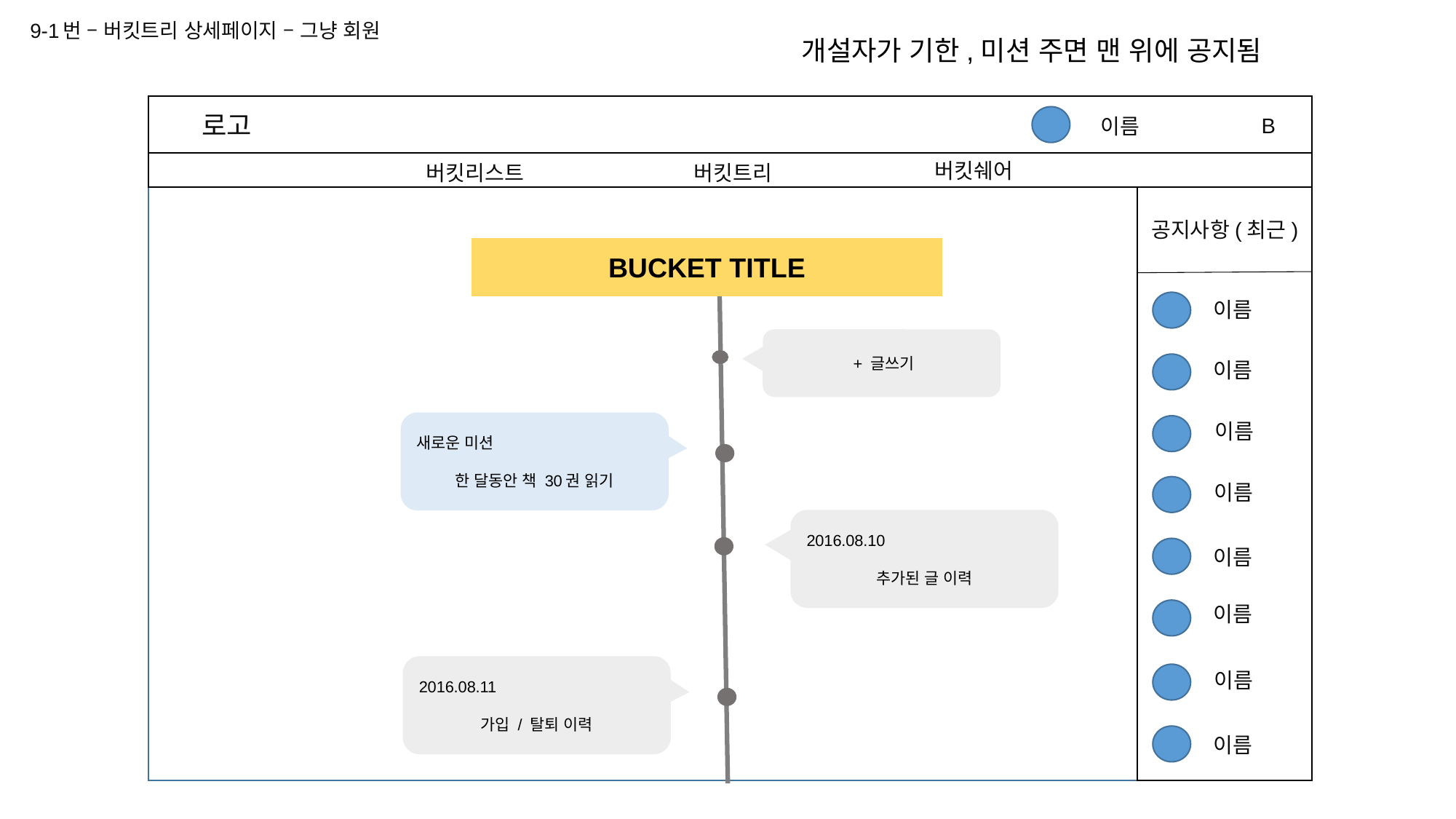

# 9-1번 – 버킷트리 상세페이지 – 그냥 회원
개설자가 기한,미션 주면 맨 위에 공지됨

로고
B
이름
버킷쉐어

버킷리스트
버킷트리

공지사항(최근)
BUCKET TITLE
이름

 + 글쓰기

이름

이름
새로운 미션

한 달동안 책 30권 읽기

이름

2016.08.10

추가된 글 이력

이름
이름

2016.08.11

가입 / 탈퇴 이력
이름

이름